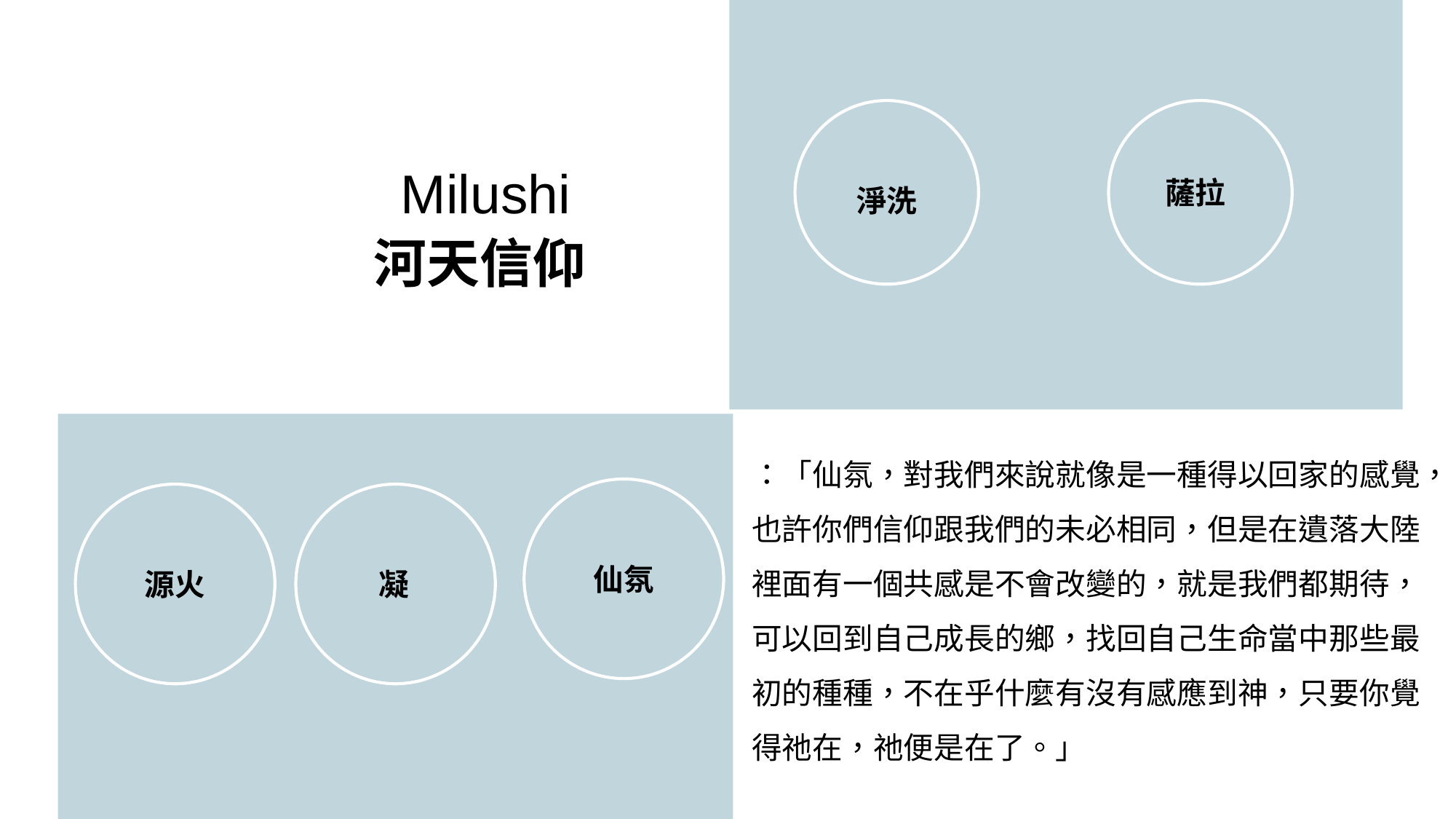

Milushi
河天信仰
薩拉
淨洗

：「仙氛，對我們來說就像是一種得以回家的感覺，也許你們信仰跟我們的未必相同，但是在遺落大陸裡面有一個共感是不會改變的，就是我們都期待，可以回到自己成長的鄉，找回自己生命當中那些最初的種種，不在乎什麼有沒有感應到神，只要你覺得祂在，祂便是在了。」

仙氛
凝
源火